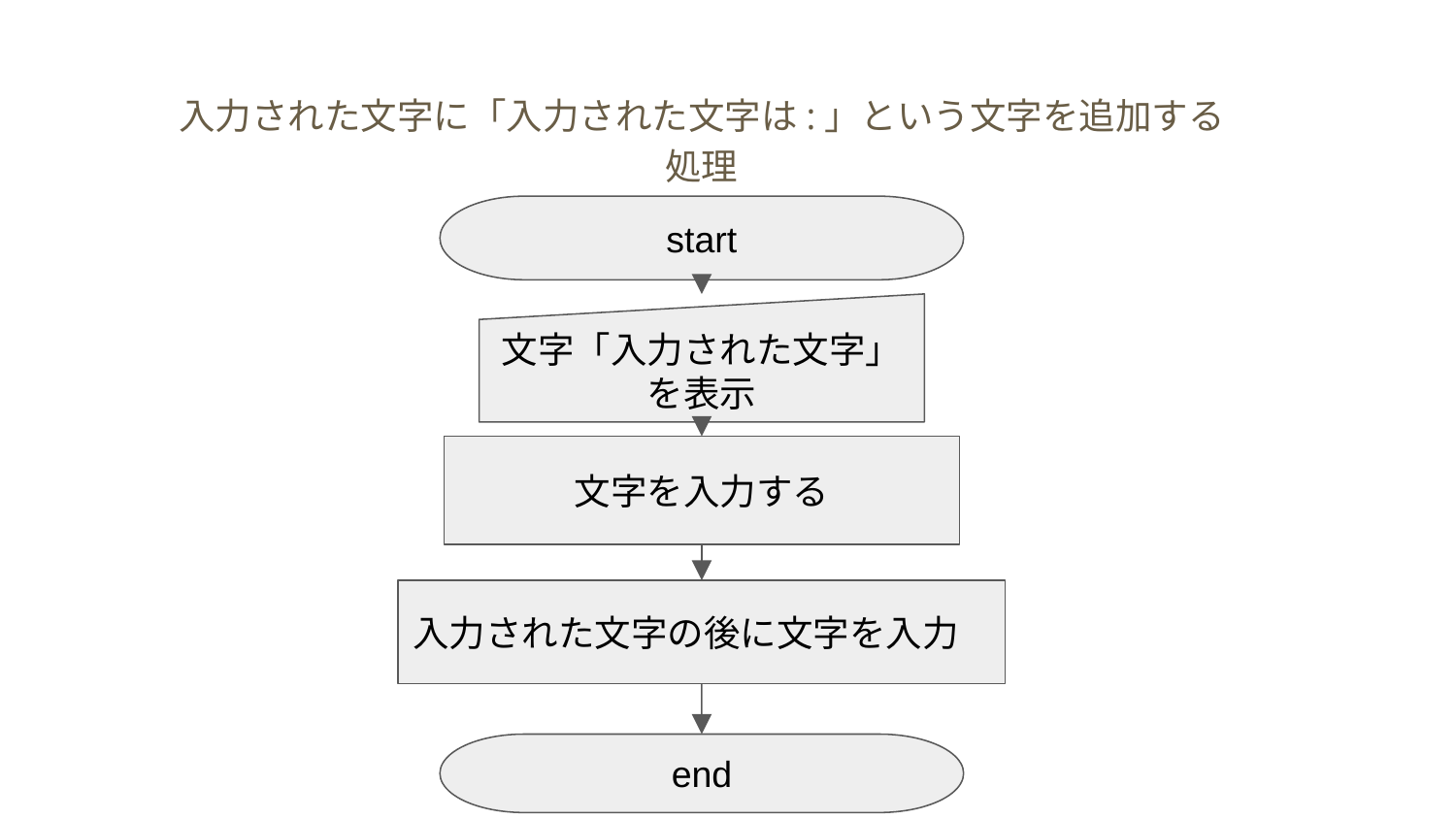

入力された文字に「入力された文字は:」という文字を追加する処理
start
文字「入力された文字」を表示
文字を入力する
入力された文字の後に文字を入力
end